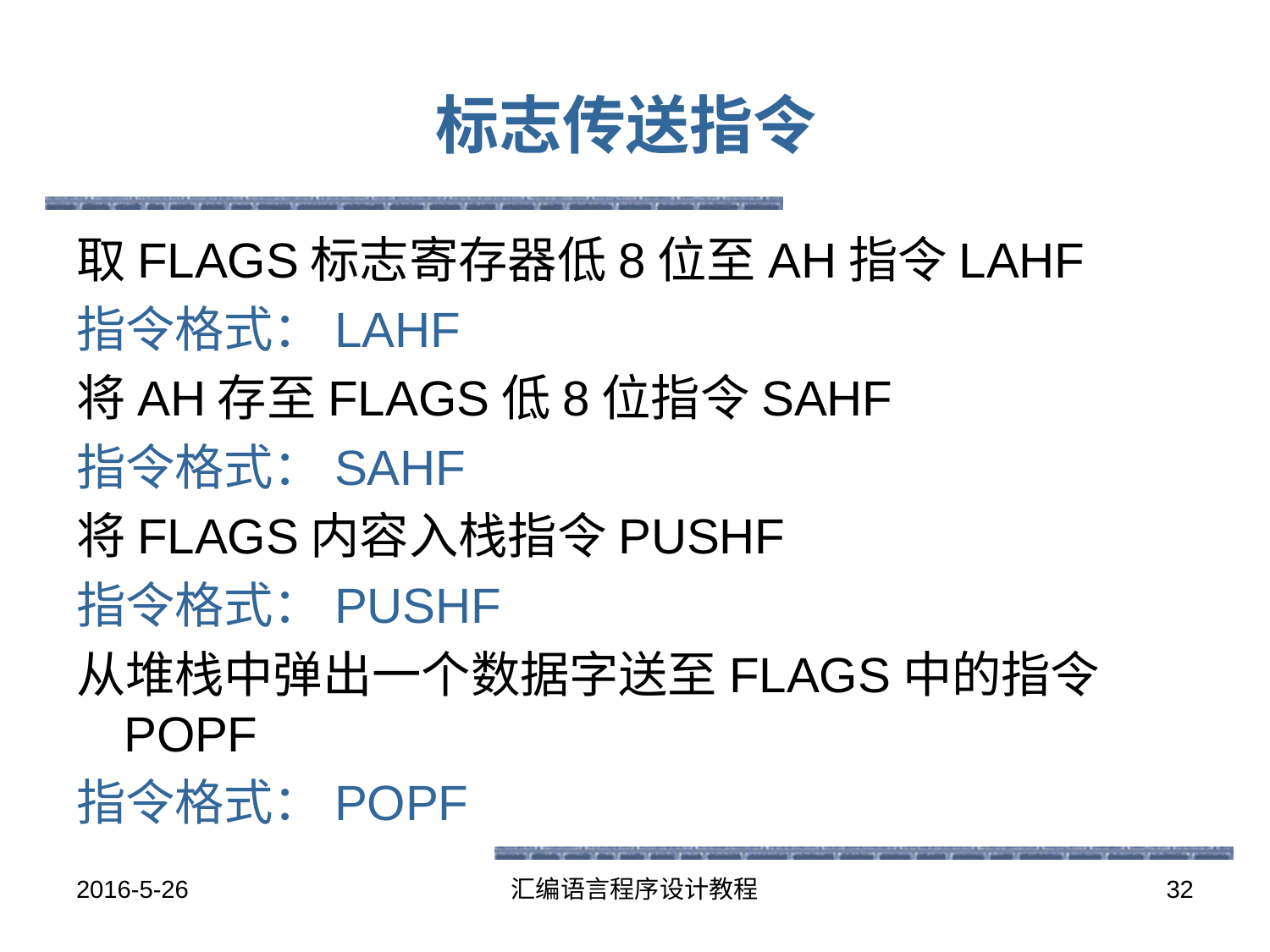

# 标志传送指令
取FLAGS标志寄存器低8位至AH指令LAHF
指令格式：LAHF
将AH存至FLAGS低8位指令SAHF
指令格式：SAHF
将FLAGS内容入栈指令PUSHF
指令格式：PUSHF
从堆栈中弹出一个数据字送至FLAGS中的指令POPF
指令格式：POPF
2016-5-26
汇编语言程序设计教程
32